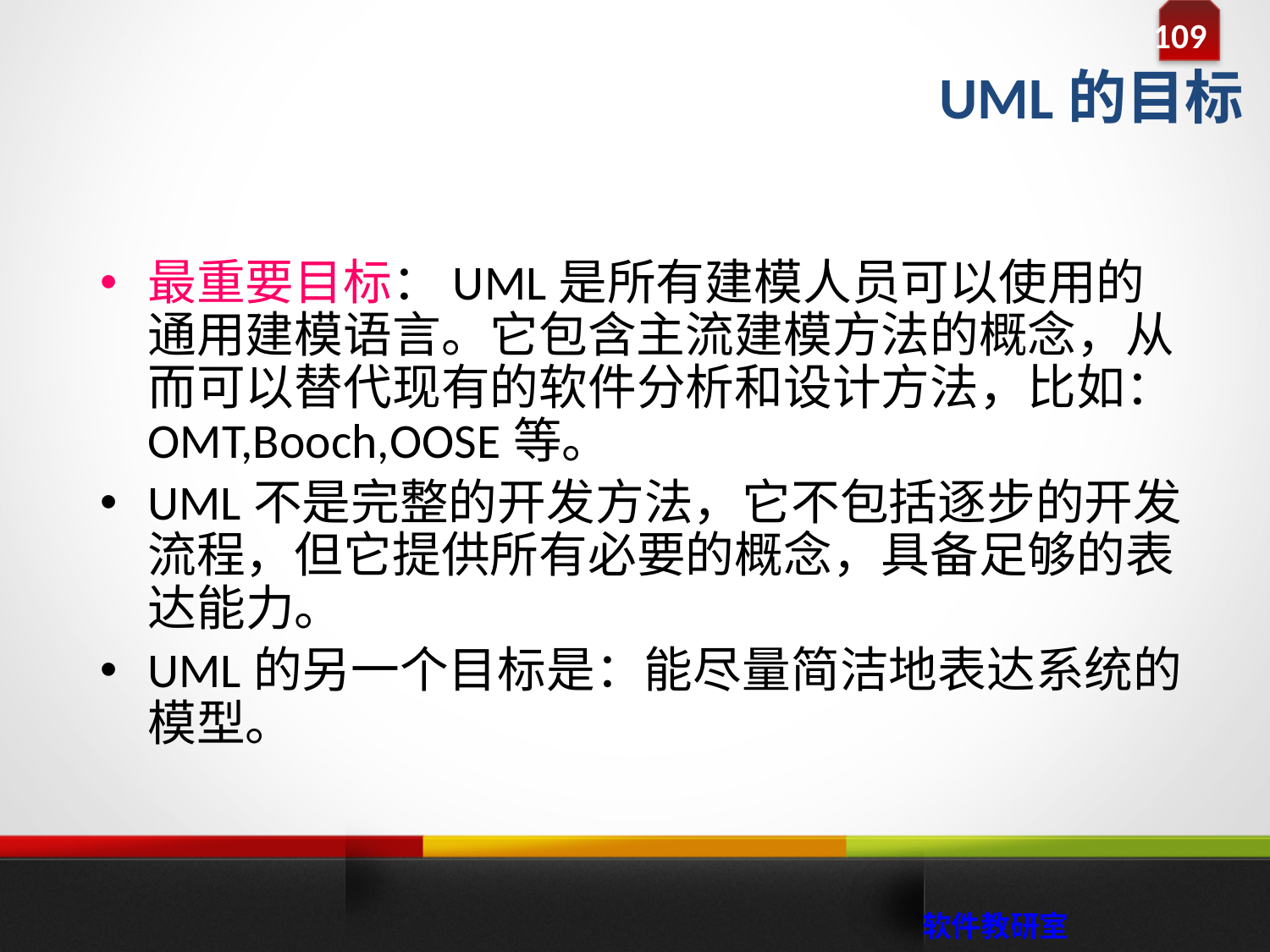

UML的目标
最重要目标：UML是所有建模人员可以使用的通用建模语言。它包含主流建模方法的概念，从而可以替代现有的软件分析和设计方法，比如：OMT,Booch,OOSE等。
UML不是完整的开发方法，它不包括逐步的开发流程，但它提供所有必要的概念，具备足够的表达能力。
UML的另一个目标是：能尽量简洁地表达系统的模型。
                                     软件教研室